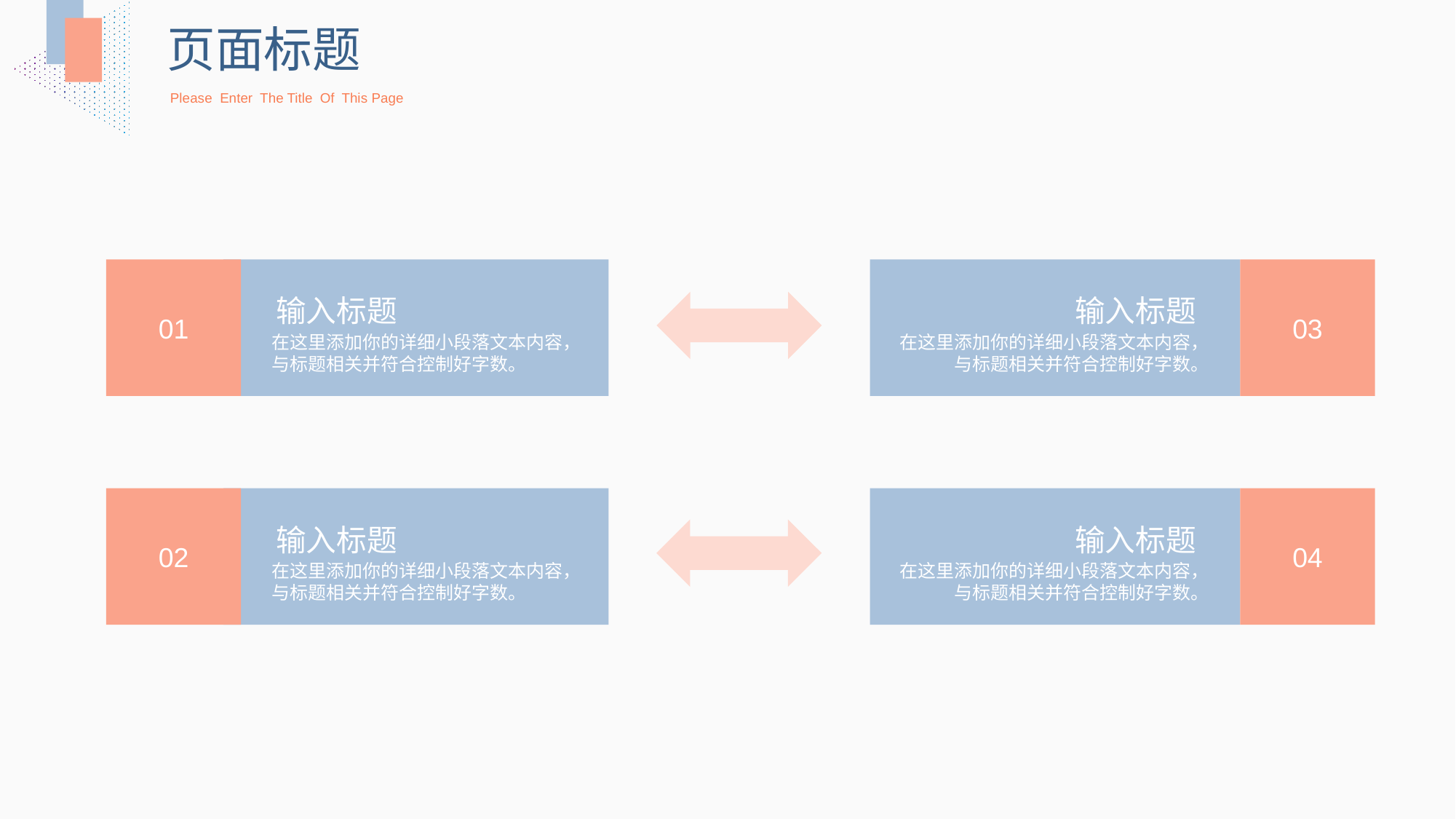

页面标题
Please  Enter  The Title  Of  This Page
01
03

输入标题
输入标题

在这里添加你的详细小段落文本内容，与标题相关并符合控制好字数。
在这里添加你的详细小段落文本内容，与标题相关并符合控制好字数。
02
04

输入标题
输入标题

在这里添加你的详细小段落文本内容，与标题相关并符合控制好字数。
在这里添加你的详细小段落文本内容，与标题相关并符合控制好字数。